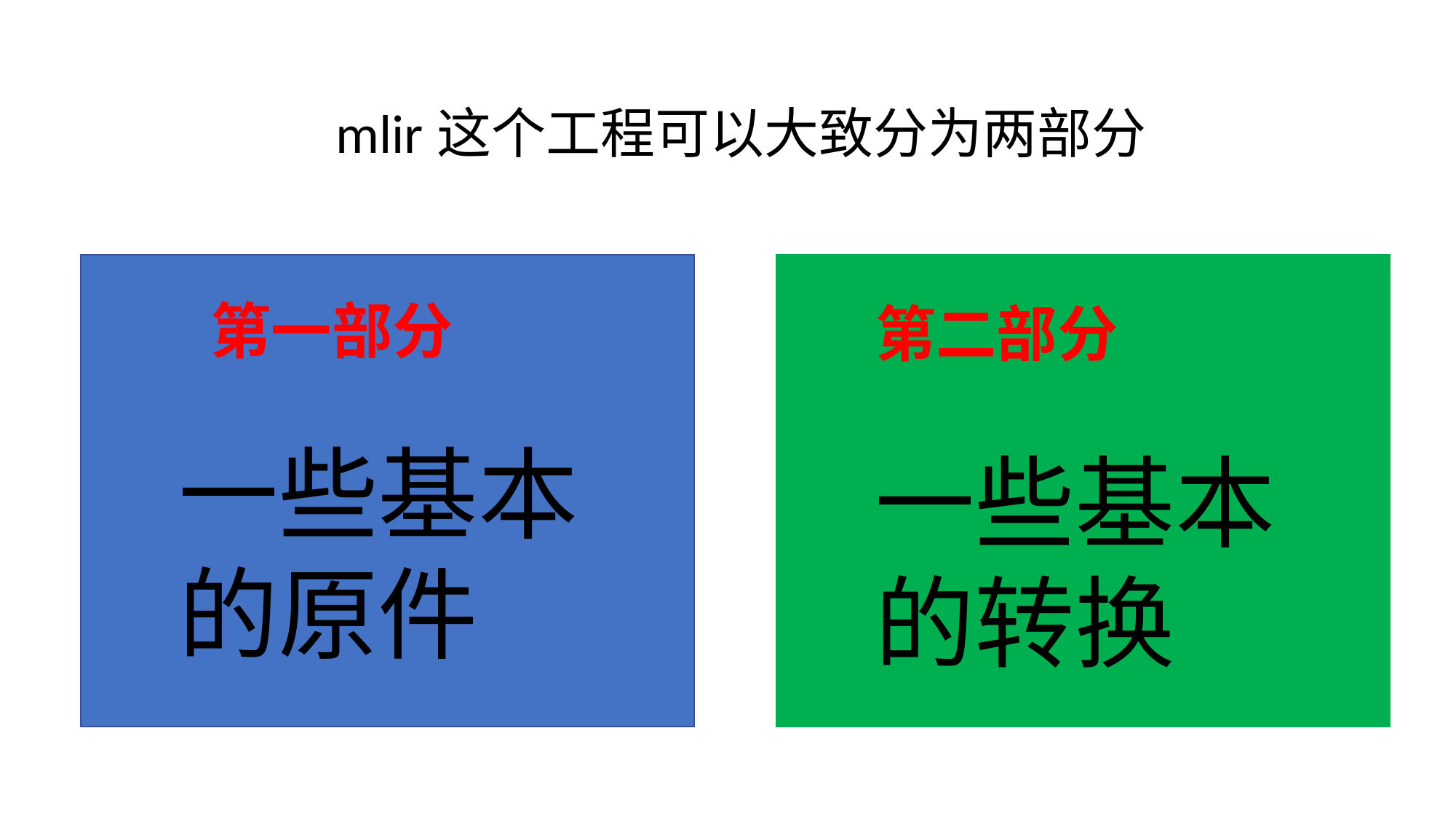

mlir这个工程可以大致分为两部分

第一部分
第二部分
一些基本的原件
一些基本的转换